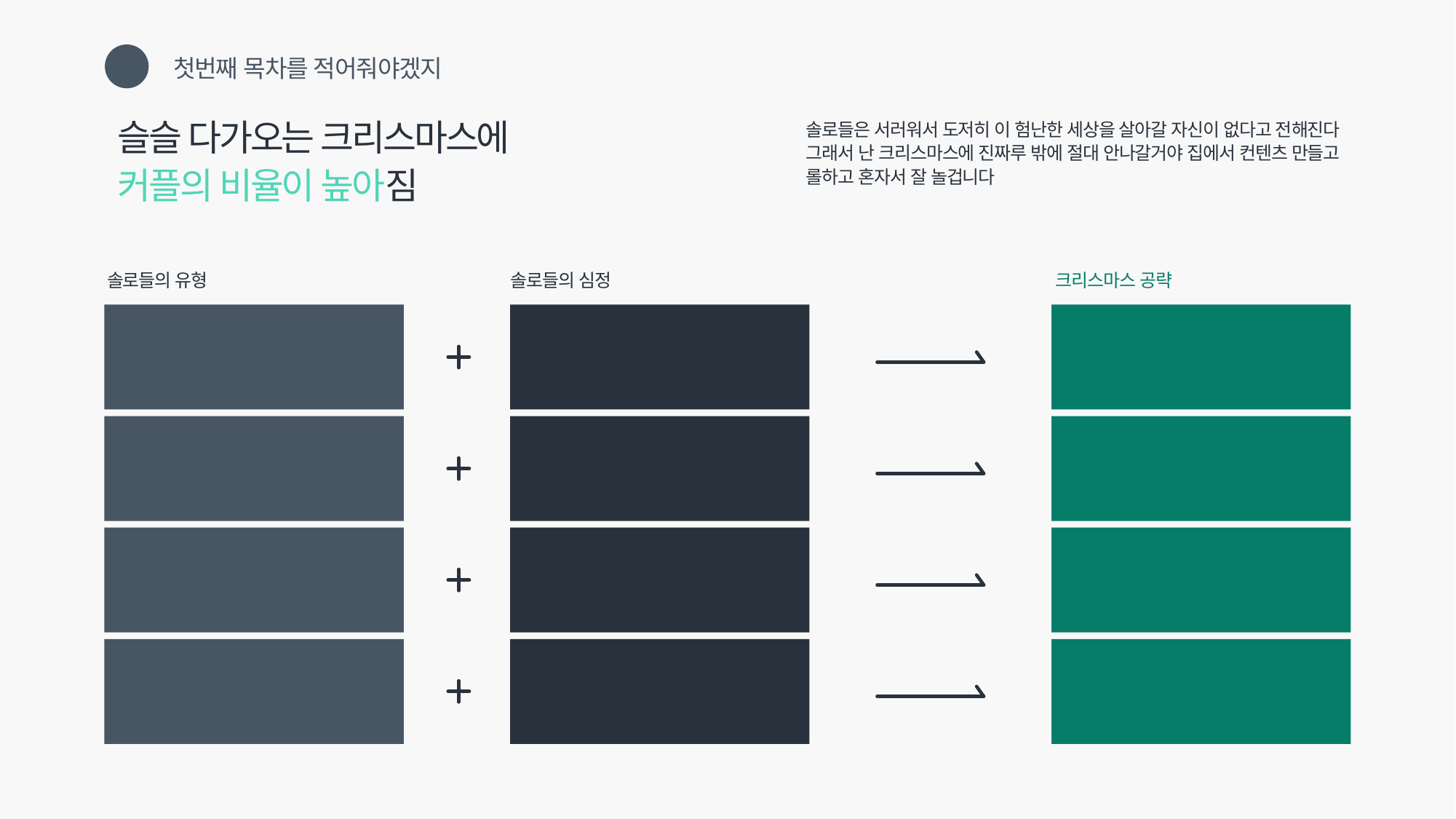

첫번째 목차를 적어줘야겠지
01
슬슬 다가오는 크리스마스에
커플의 비율이 높아짐
솔로들은 서러워서 도저히 이 험난한 세상을 살아갈 자신이 없다고 전해진다
그래서 난 크리스마스에 진짜루 밖에 절대 안나갈거야 집에서 컨텐츠 만들고
롤하고 혼자서 잘 놀겁니다
솔로들의 유형
솔로들의 심정
크리스마스 공략

30년째
모태솔로
초월
PC game
: 진짜 밖에 나올 생각 하지마

방금 막
헤어짐
우울
Cooking
: 내 친구들 막 주워먹던데

5년 연애 후
헤어짐
해탈
Sing a song
: 노래불러 노래 코노 가쉴?

Marry me
너와 결혼까지
생각했어
휘성
: 마크튭의 메리미도 괜찮아